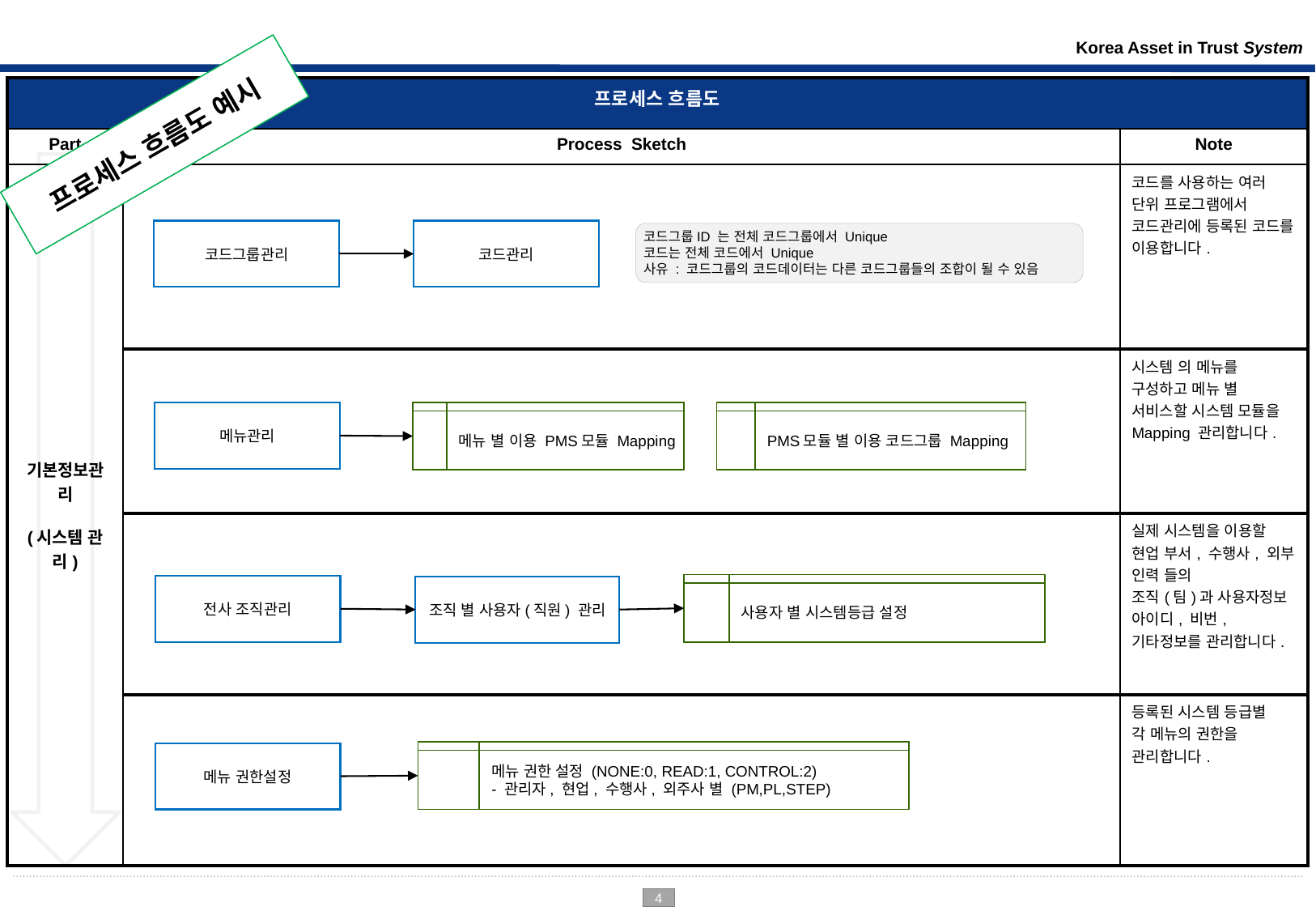

| 프로세스 흐름도 |  |  |
| --- | --- | --- |
| Part | Process Sketch | Note |
| 기본정보관리 (시스템 관리) |  | 코드를 사용하는 여러 단위 프로그램에서 코드관리에 등록된 코드를 이용합니다. |
|  |  | 시스템 의 메뉴를 구성하고 메뉴 별 서비스할 시스템 모듈을 Mapping 관리합니다. |
|  |  | 실제 시스템을 이용할 현업 부서, 수행사, 외부 인력 들의 조직(팀)과 사용자정보 아이디, 비번, 기타정보를 관리합니다. |
|  |  | 등록된 시스템 등급별 각 메뉴의 권한을 관리합니다. |
프로세스 흐름도 예시

코드그룹관리
코드관리
코드그룹ID 는 전체 코드그룹에서 Unique
코드는 전체 코드에서 Unique
사유 : 코드그룹의 코드데이터는 다른 코드그룹들의 조합이 될 수 있음
메뉴 별 이용 PMS모듈 Mapping
PMS모듈 별 이용 코드그룹 Mapping
메뉴관리
사용자 별 시스템등급 설정
전사 조직관리
조직 별 사용자(직원) 관리
메뉴 권한 설정 (NONE:0, READ:1, CONTROL:2)
- 관리자, 현업, 수행사, 외주사 별 (PM,PL,STEP)
메뉴 권한설정